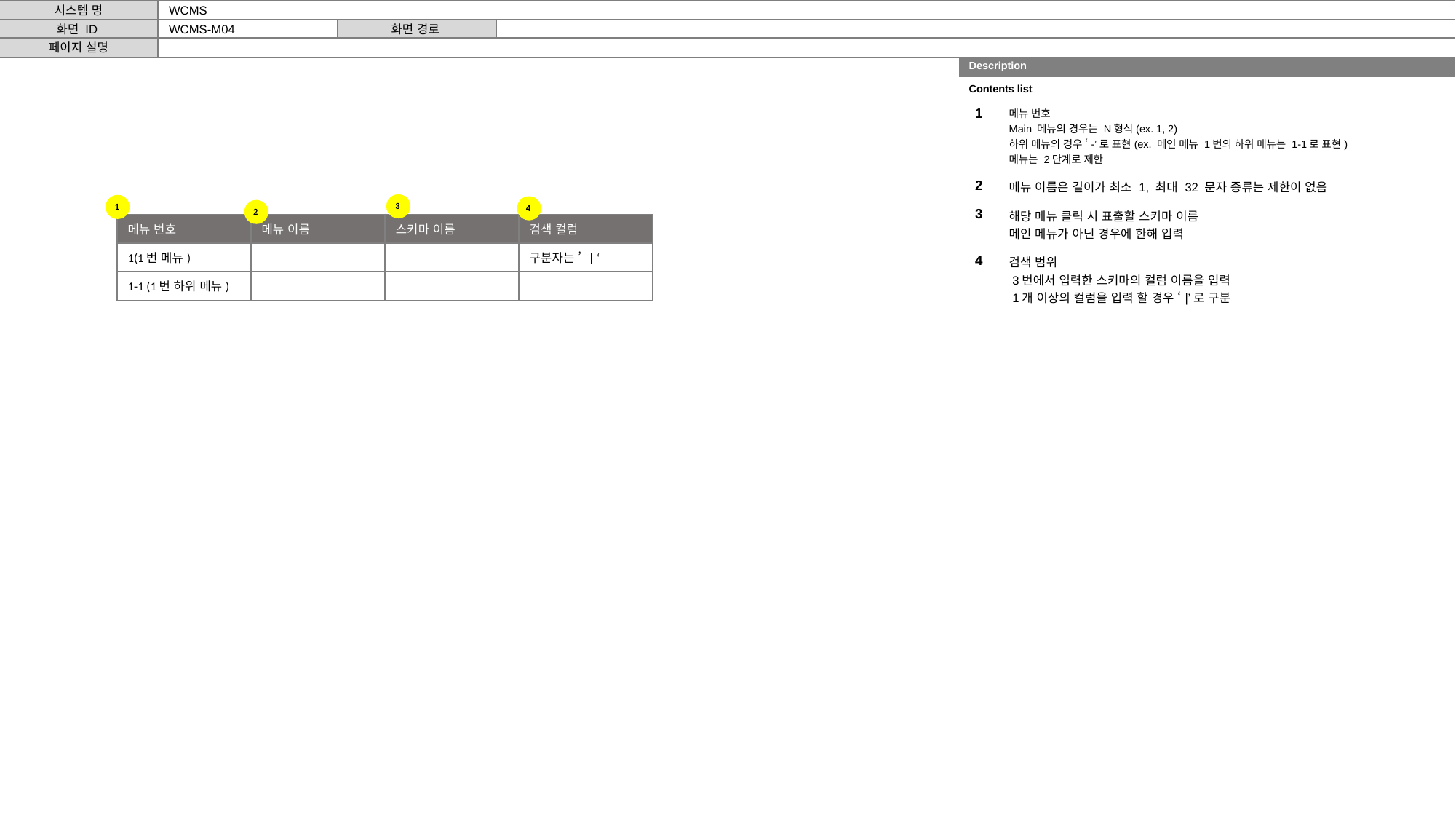

시스템 명
WCMS
화면 ID
WCMS-M04
화면 경로

페이지 설명

| Description |  |
| --- | --- |
| Contents list |  |
| 1 | 메뉴 번호 Main 메뉴의 경우는 N형식(ex. 1, 2) 하위 메뉴의 경우 ‘-’로 표현(ex. 메인 메뉴 1번의 하위 메뉴는 1-1로 표현) 메뉴는 2단계로 제한 |
| 2 | 메뉴 이름은 길이가 최소 1, 최대 32 문자 종류는 제한이 없음 |
| 3 | 해당 메뉴 클릭 시 표출할 스키마 이름 메인 메뉴가 아닌 경우에 한해 입력 |
| 4 | 검색 범위 3번에서 입력한 스키마의 컬럼 이름을 입력 1개 이상의 컬럼을 입력 할 경우 ‘|’로 구분 |
|  |  |
|  |  |
|  |  |
|  |  |
|  |  |
|  |  |
3

1

4

2

| 메뉴 번호 | 메뉴 이름 | 스키마 이름 | 검색 컬럼 |
| --- | --- | --- | --- |
| 1(1번 메뉴) |  |  | 구분자는 ’ | ‘ |
| 1-1 (1번 하위 메뉴) |  |  |  |